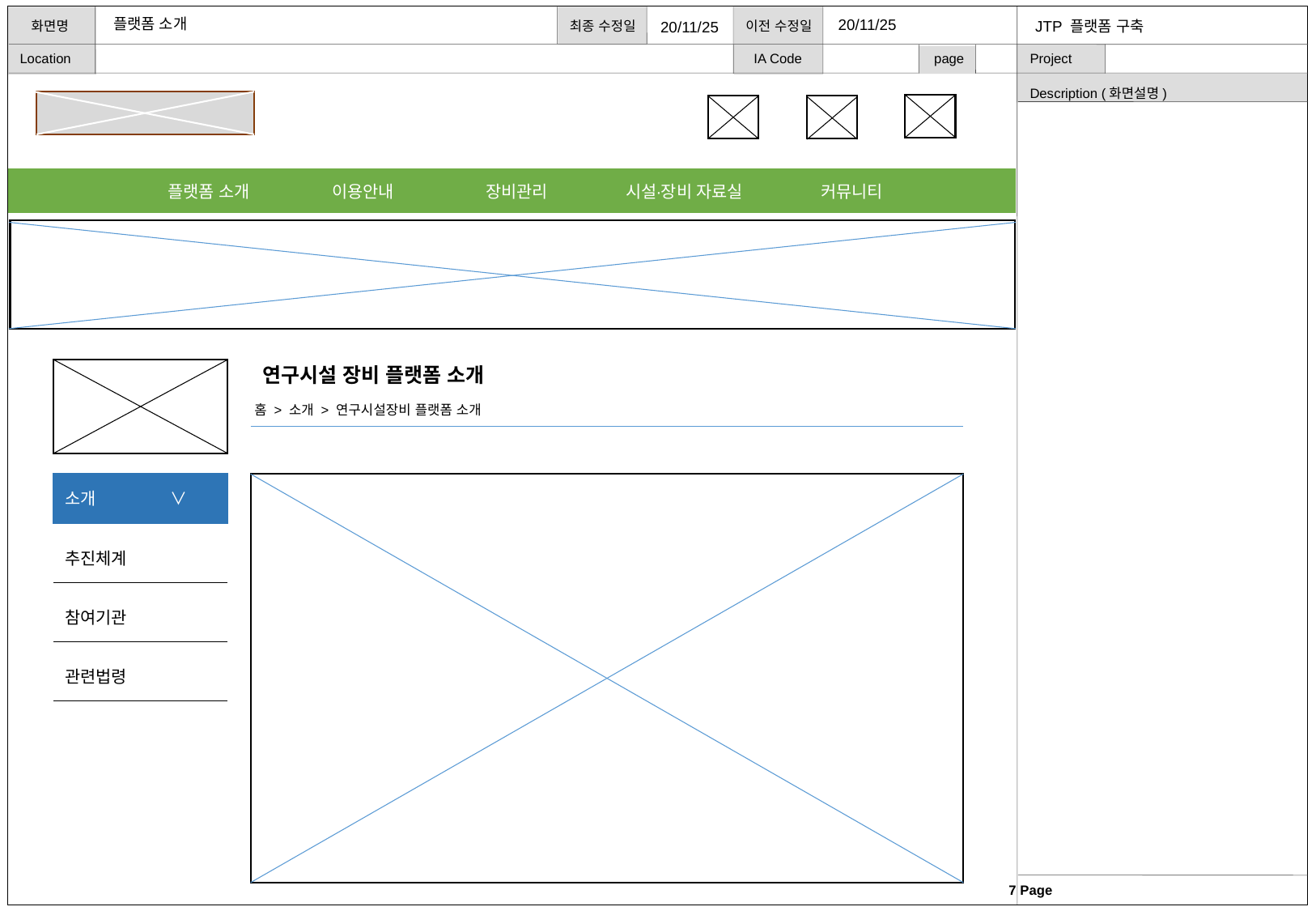

플랫폼 소개
20/11/25
JTP 플랫폼 구축
20/11/25

플랫폼 소개
이용안내
장비관리
시설∙장비 자료실
커뮤니티

연구시설 장비 플랫폼 소개

홈 > 소개 > 연구시설장비 플랫폼 소개
소개                ∨

추진체계
참여기관
관련법령